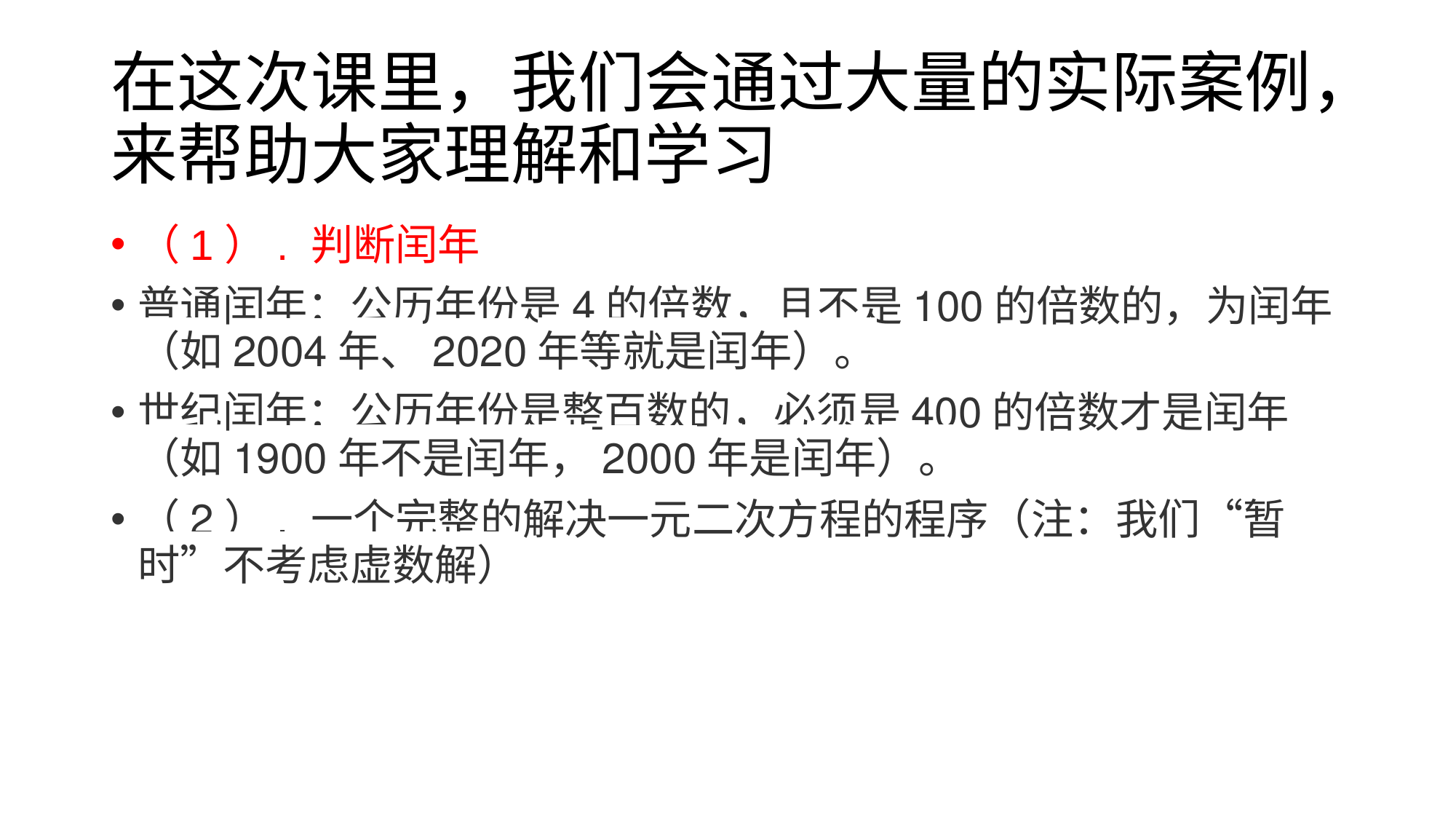

# 在这次课里，我们会通过大量的实际案例，来帮助大家理解和学习
（1）. 判断闰年
普通闰年：公历年份是4的倍数，且不是100的倍数的，为闰年（如2004年、2020年等就是闰年）。
世纪闰年：公历年份是整百数的，必须是400的倍数才是闰年（如1900年不是闰年，2000年是闰年）。
（2）. 一个完整的解决一元二次方程的程序（注：我们“暂时”不考虑虚数解）